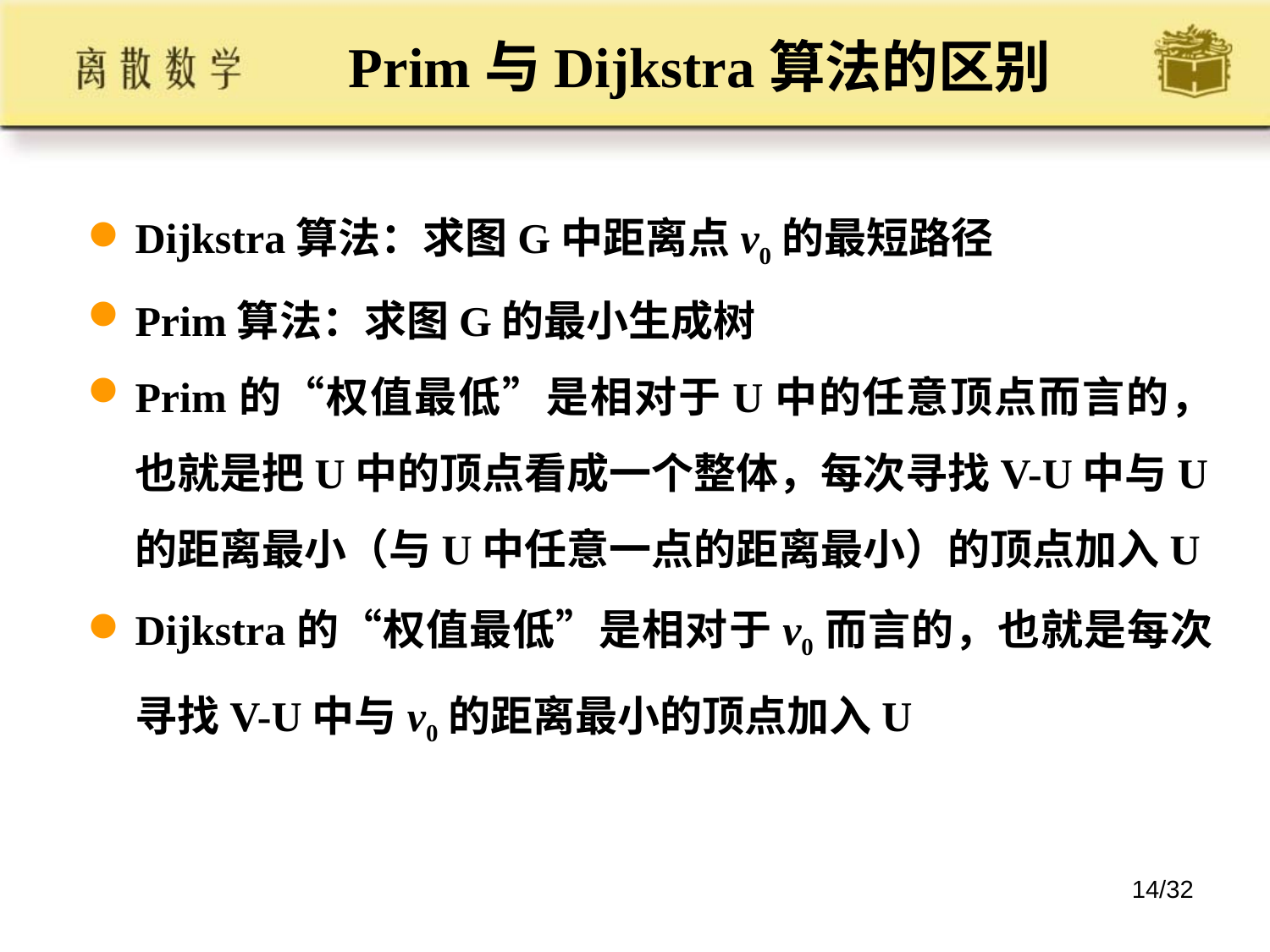

# Prim与Dijkstra算法的区别
Dijkstra算法：求图G中距离点v0的最短路径
Prim算法：求图G的最小生成树
Prim的“权值最低”是相对于U中的任意顶点而言的，也就是把U中的顶点看成一个整体，每次寻找V-U中与U的距离最小（与U中任意一点的距离最小）的顶点加入U
Dijkstra的“权值最低”是相对于v0而言的，也就是每次寻找V-U中与v0的距离最小的顶点加入U
14/32